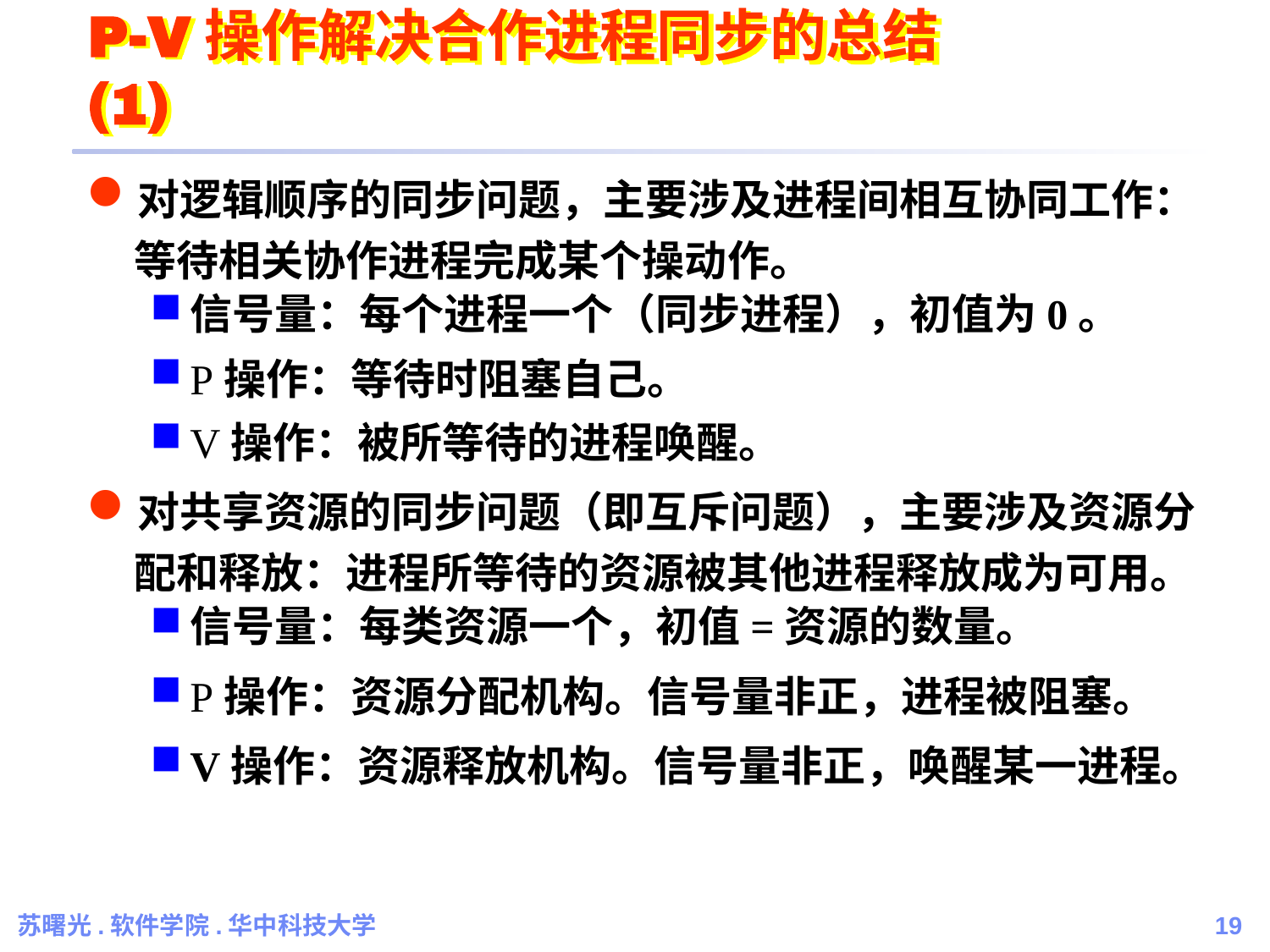

# P-V操作解决合作进程同步的总结(1)
对逻辑顺序的同步问题，主要涉及进程间相互协同工作：等待相关协作进程完成某个操动作。
信号量：每个进程一个（同步进程），初值为0。
P操作：等待时阻塞自己。
V操作：被所等待的进程唤醒。
对共享资源的同步问题（即互斥问题），主要涉及资源分配和释放：进程所等待的资源被其他进程释放成为可用。
信号量：每类资源一个，初值=资源的数量。
P操作：资源分配机构。信号量非正，进程被阻塞。
V操作：资源释放机构。信号量非正，唤醒某一进程。
苏曙光.软件学院.华中科技大学
19